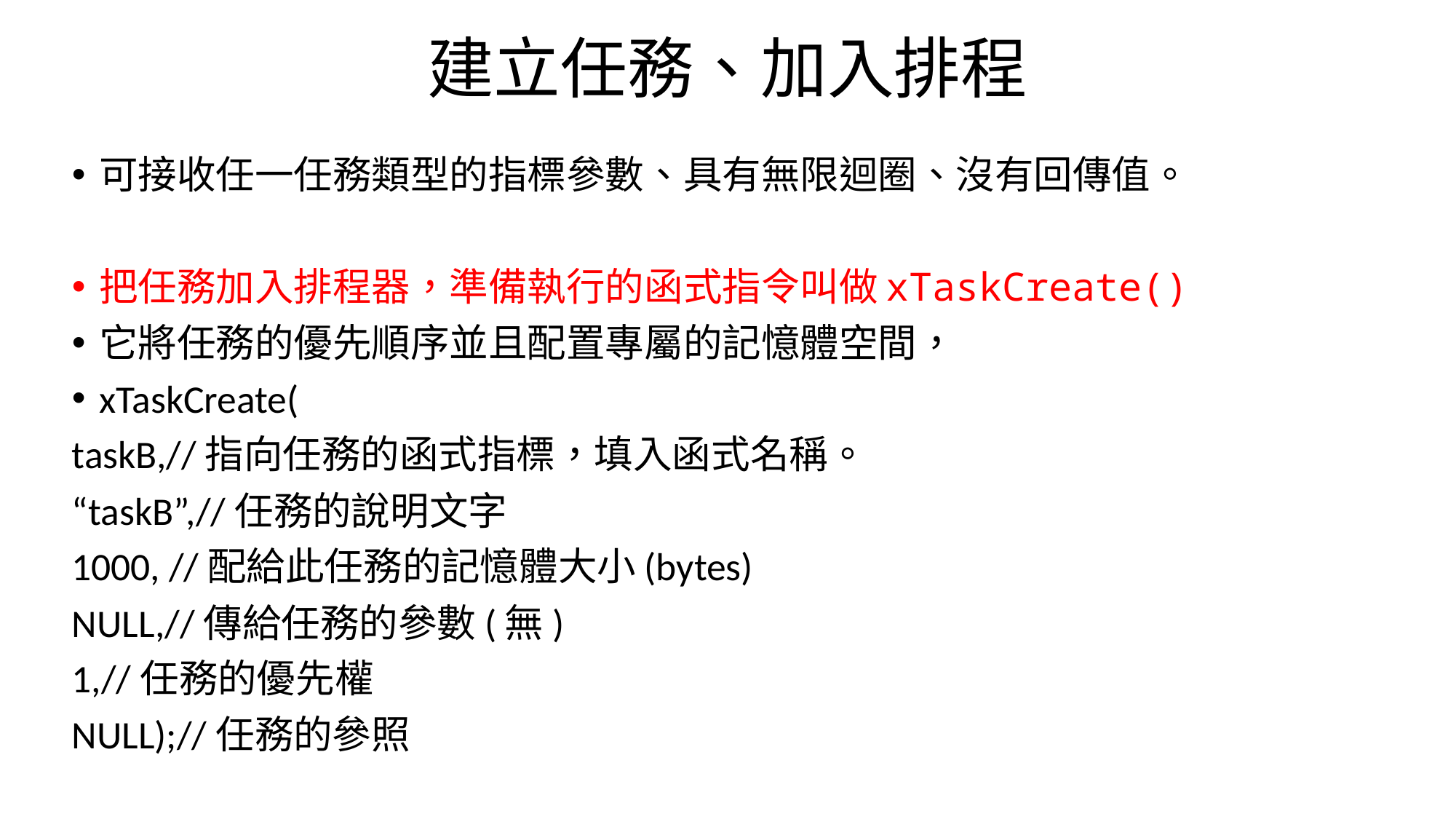

# 建立任務、加入排程
可接收任一任務類型的指標參數、具有無限迴圈、沒有回傳值。

把任務加入排程器，準備執行的函式指令叫做xTaskCreate()
它將任務的優先順序並且配置專屬的記憶體空間，
xTaskCreate(
taskB,//指向任務的函式指標，填入函式名稱。
“taskB”,//任務的說明文字
1000, //配給此任務的記憶體大小(bytes)
NULL,//傳給任務的參數(無)
1,//任務的優先權
NULL);//任務的參照